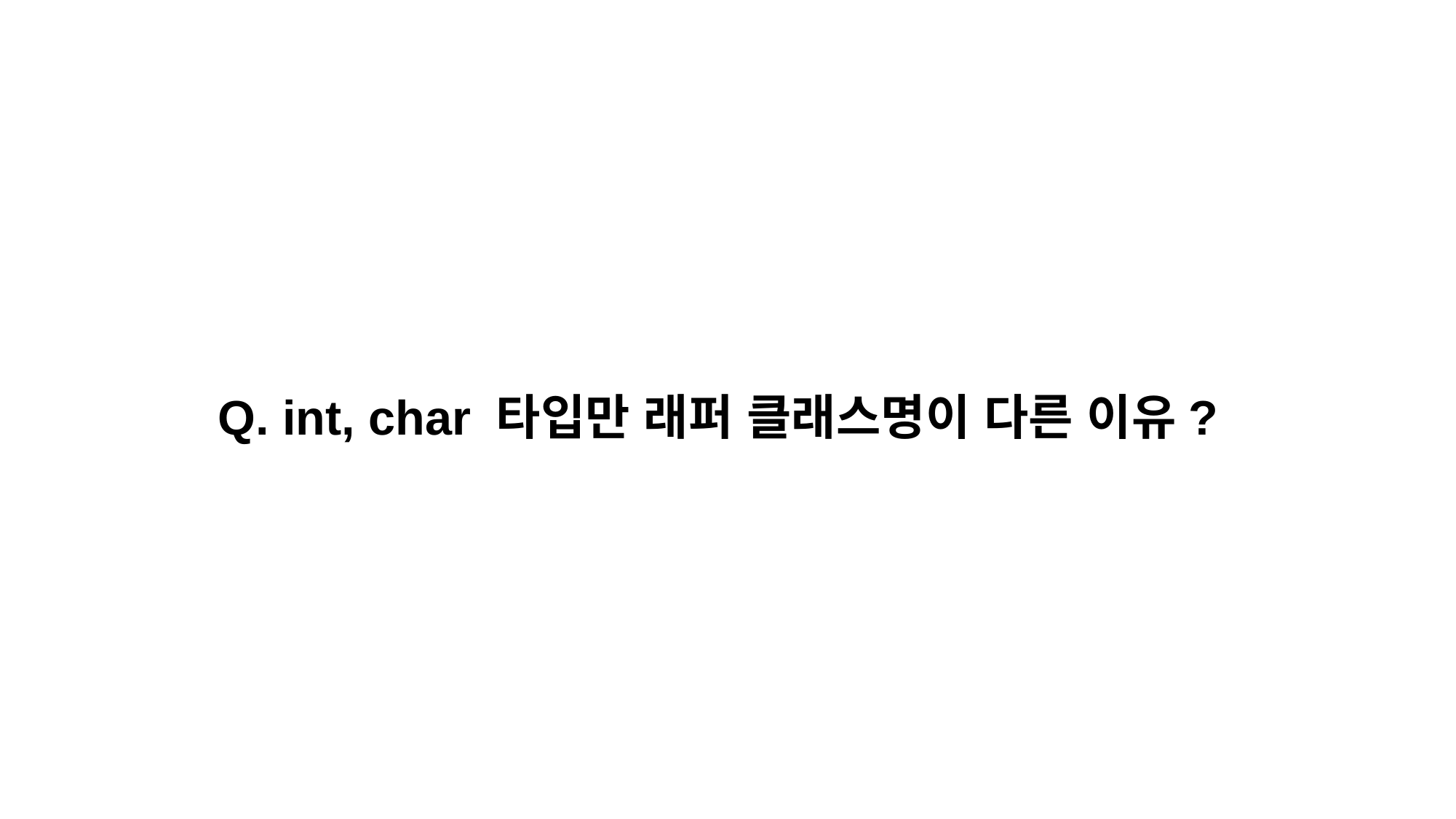

Q. int, char 타입만 래퍼 클래스명이 다른 이유?